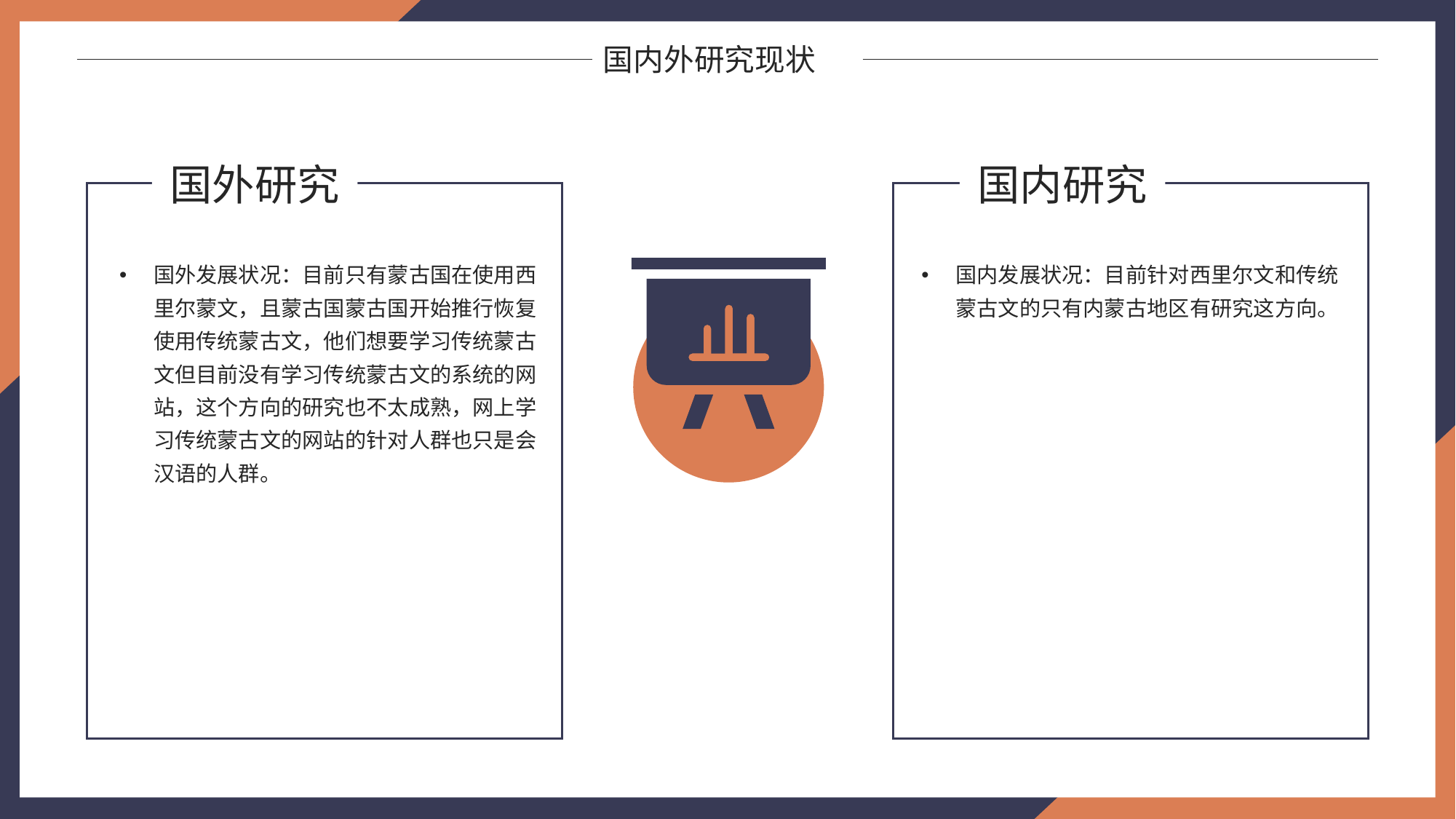

国内外研究现状
国外研究
国内研究

国外发展状况：目前只有蒙古国在使用西里尔蒙文，且蒙古国蒙古国开始推行恢复使用传统蒙古文，他们想要学习传统蒙古文但目前没有学习传统蒙古文的系统的网站，这个方向的研究也不太成熟，网上学习传统蒙古文的网站的针对人群也只是会汉语的人群。
国内发展状况：目前针对西里尔文和传统蒙古文的只有内蒙古地区有研究这方向。